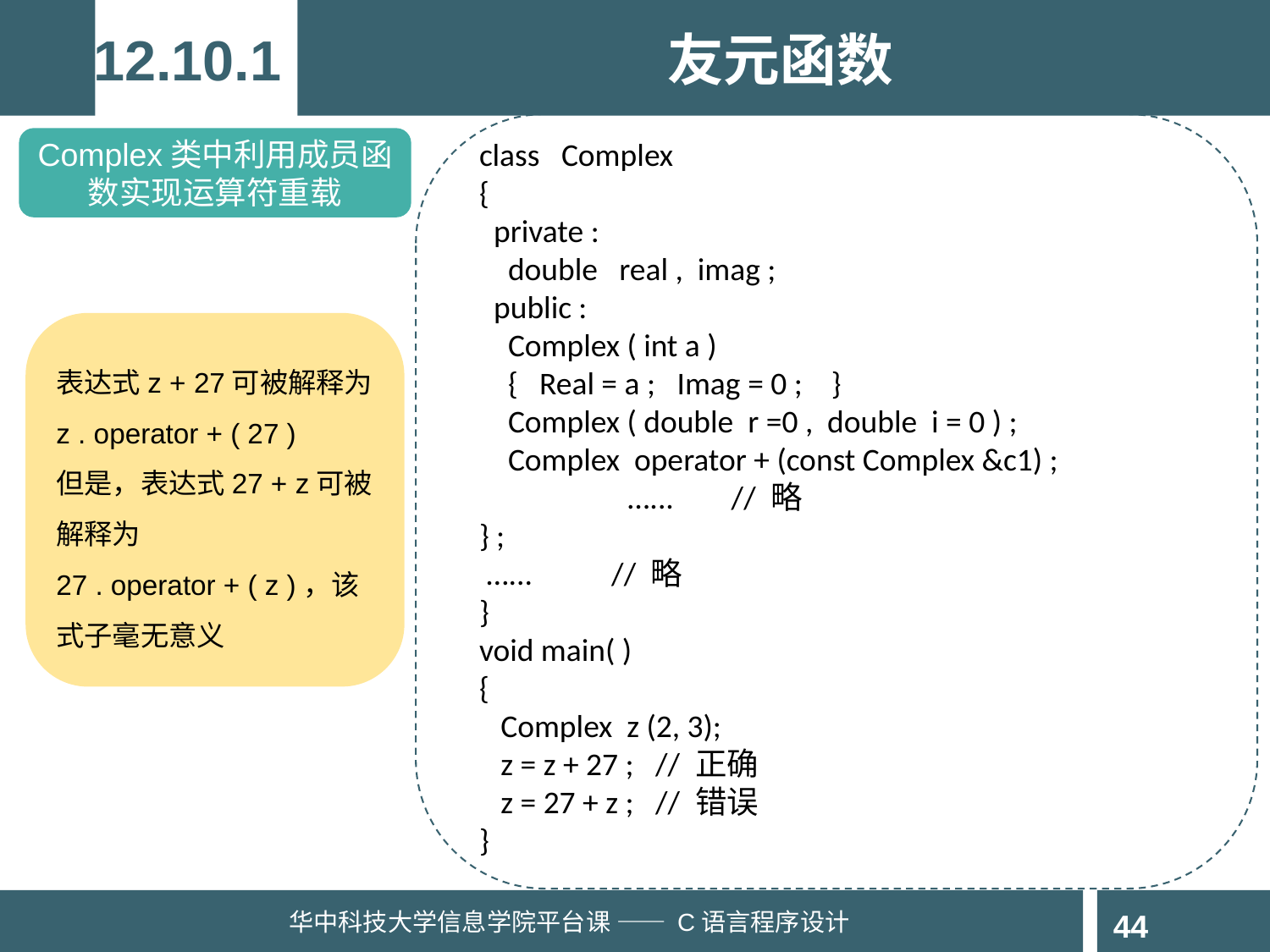

12.10.1
友元函数

Complex类中利用成员函数实现运算符重载
class   Complex
{
  private :
    double   real ,  imag ;
  public :
    Complex ( int a )
    {   Real = a ;   Imag = 0 ;    }
    Complex ( double  r =0 ,  double  i = 0 ) ;
    Complex  operator + (const Complex &c1) ;
	   …...        // 略
} ;
 …...           // 略
}
void main( )
{
   Complex  z (2, 3);
   z = z + 27 ;   // 正确
   z = 27 + z ;   // 错误
}
表达式z + 27可被解释为
z . operator + ( 27 )
但是，表达式27 + z可被解释为
27 . operator + ( z )，该式子毫无意义